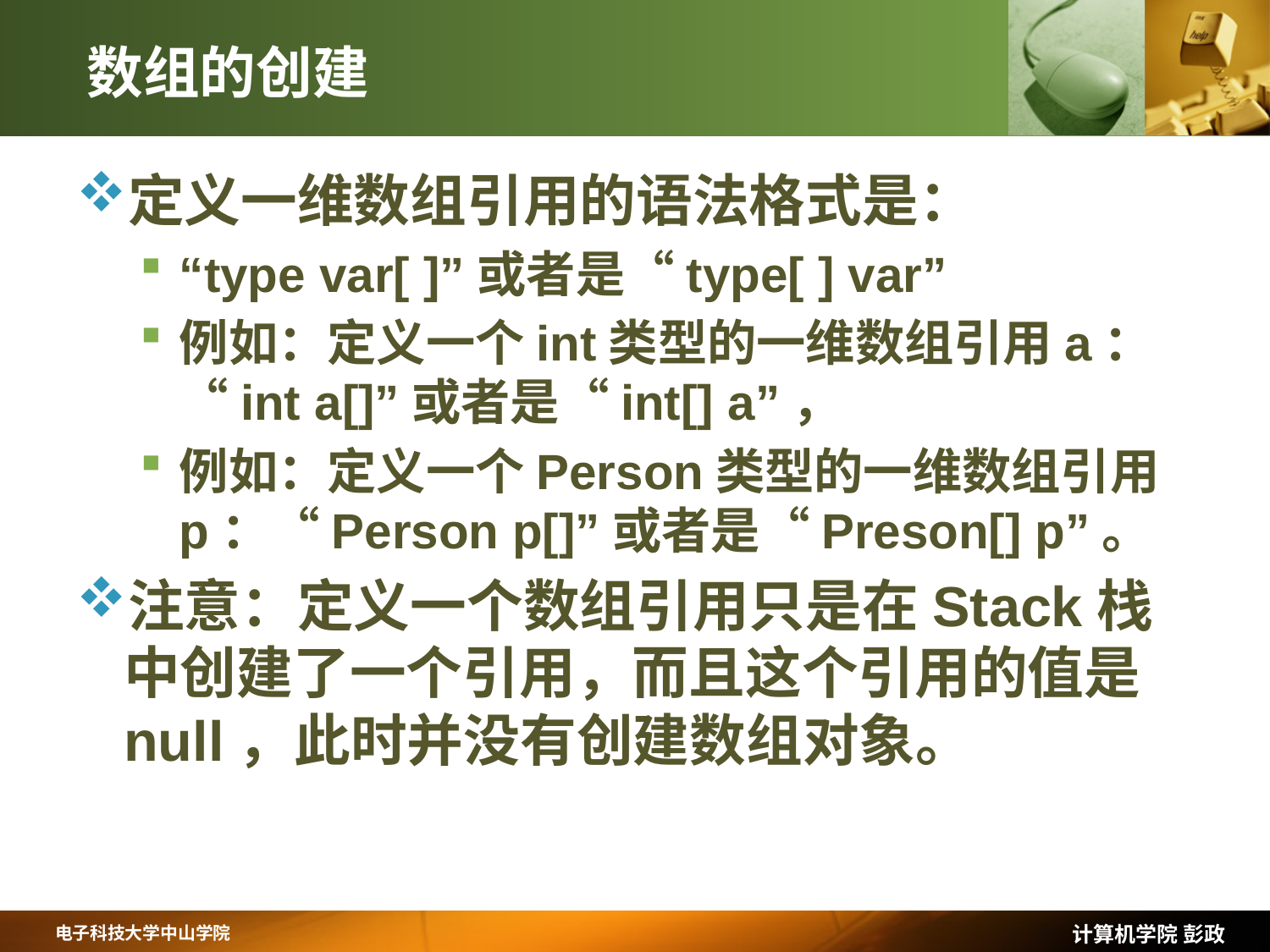

# 数组的创建
定义一维数组引用的语法格式是：
“type var[ ]”或者是“type[ ] var”
例如：定义一个int类型的一维数组引用a：“int a[]”或者是“int[] a”，
例如：定义一个Person类型的一维数组引用p：“Person p[]”或者是“Preson[] p”。
注意：定义一个数组引用只是在Stack栈中创建了一个引用，而且这个引用的值是null，此时并没有创建数组对象。
计算机学院 彭政
电子科技大学中山学院